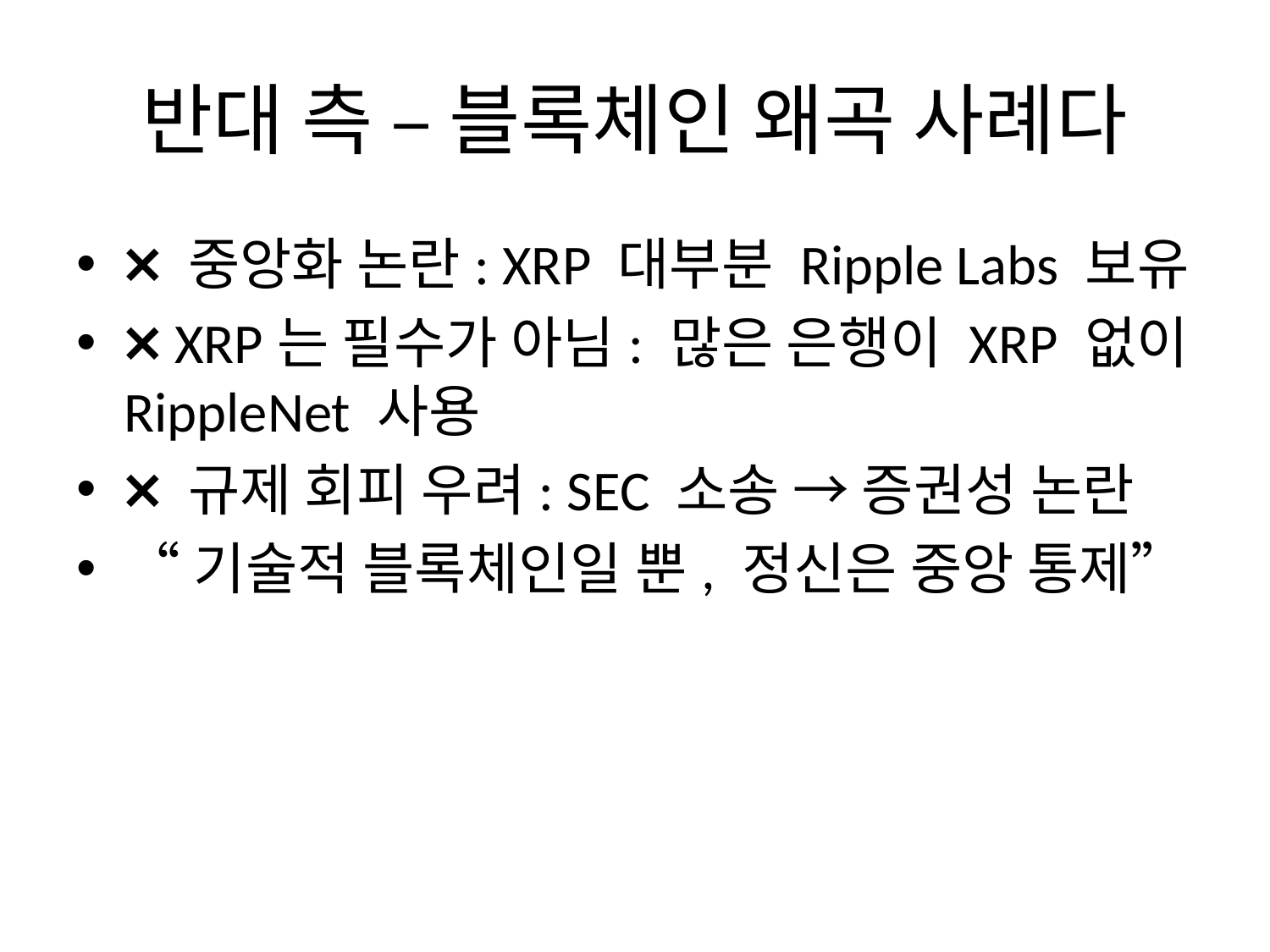

# 반대 측 – 블록체인 왜곡 사례다
❌ 중앙화 논란: XRP 대부분 Ripple Labs 보유
❌ XRP는 필수가 아님: 많은 은행이 XRP 없이 RippleNet 사용
❌ 규제 회피 우려: SEC 소송 → 증권성 논란
“기술적 블록체인일 뿐, 정신은 중앙 통제”